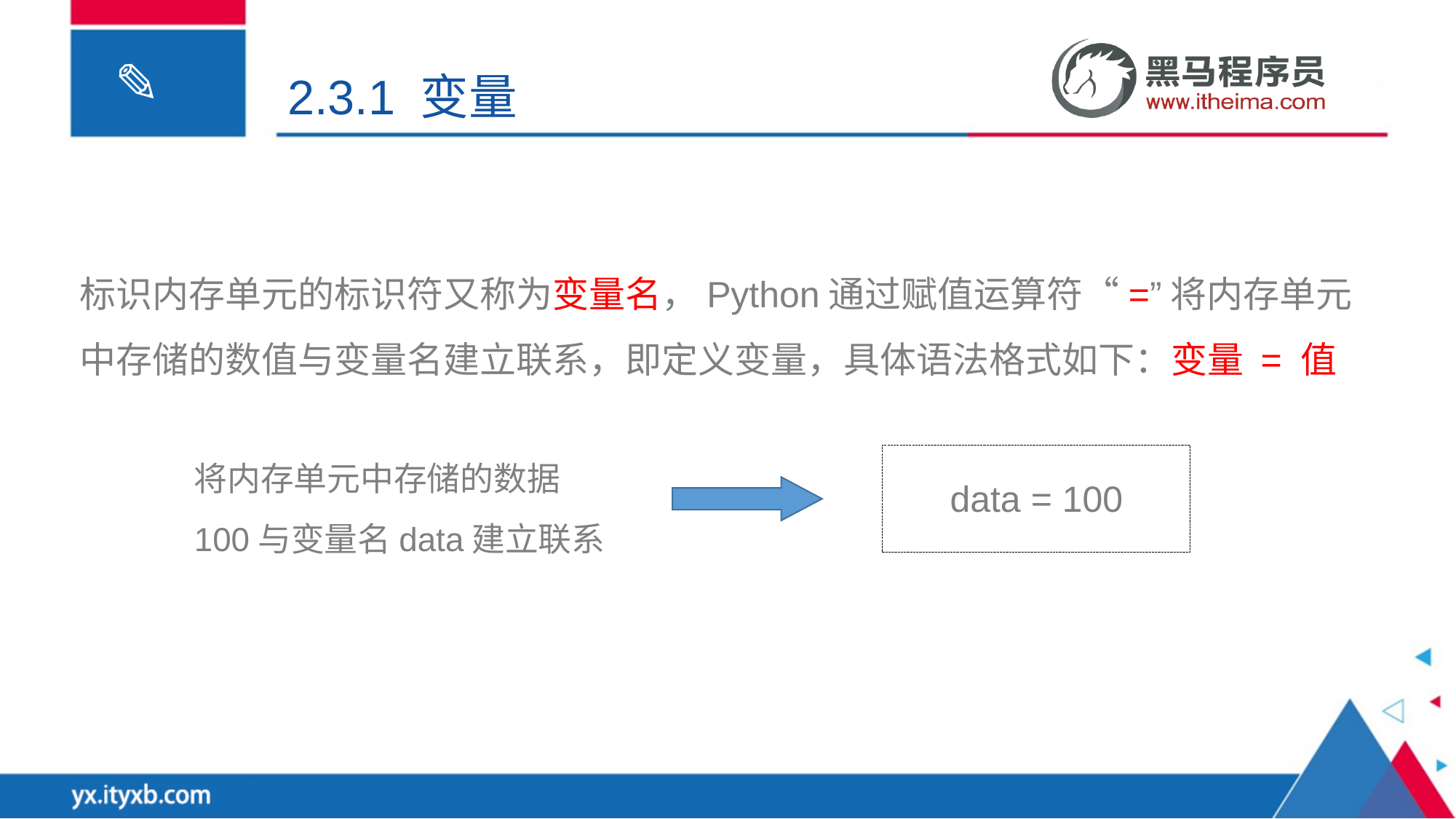

2.3.1 变量
标识内存单元的标识符又称为变量名，Python通过赋值运算符“=”将内存单元中存储的数值与变量名建立联系，即定义变量，具体语法格式如下：变量 = 值
将内存单元中存储的数据100与变量名data建立联系

data = 100